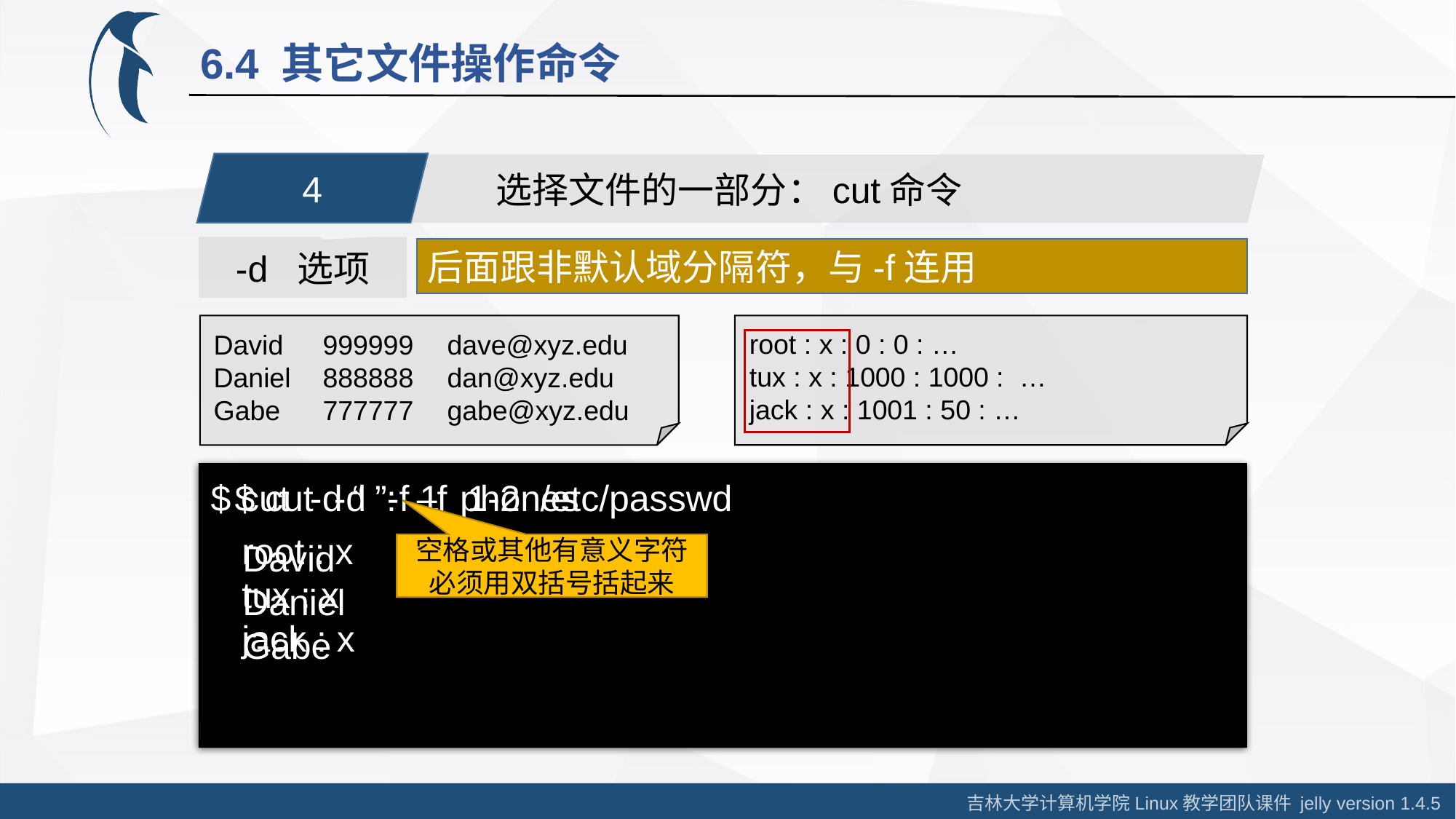

6.4 其它文件操作命令
4
选择文件的一部分：cut命令
-d  选项
后面跟非默认域分隔符，与-f连用

root : x : 0 : 0 : …
tux : x : 1000 : 1000 :  …
jack : x : 1001 : 50 : …

David	999999	  dave@xyz.edu
Daniel	888888	  dan@xyz.edu
Gabe	777777	  gabe@xyz.edu

$ cut  -d “ ”-f 1  phones
$ cut  -d  :  –f  1-2  /etc/passwd
root : x
tux : x
jack : x
David
Daniel
Gabe
空格或其他有意义字符必须用双括号括起来